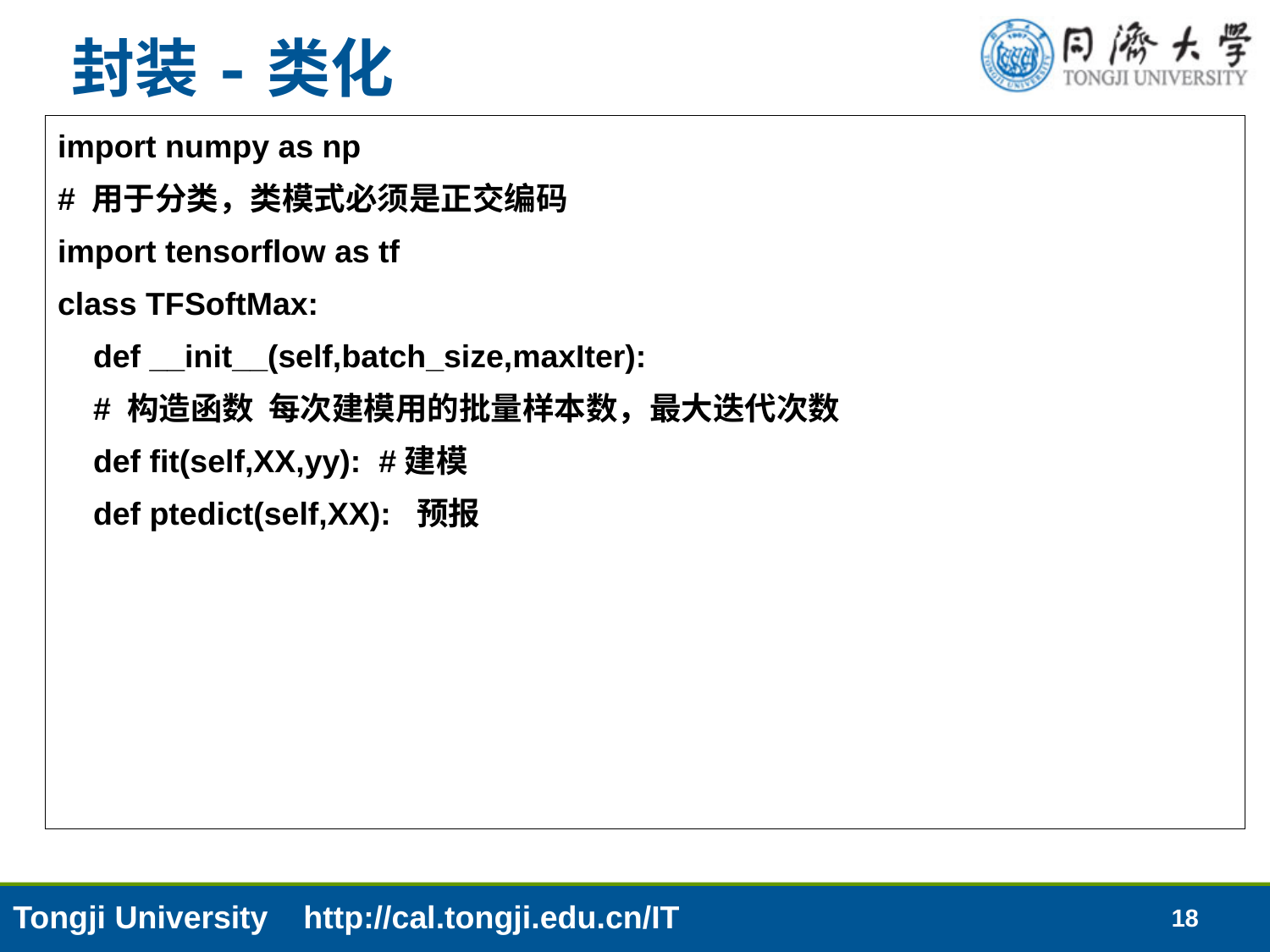

# 封装-类化
import numpy as np
# 用于分类，类模式必须是正交编码
import tensorflow as tf
class TFSoftMax:
    def __init__(self,batch_size,maxIter):
    # 构造函数  每次建模用的批量样本数，最大迭代次数
    def fit(self,XX,yy):  #建模
    def ptedict(self,XX):  预报